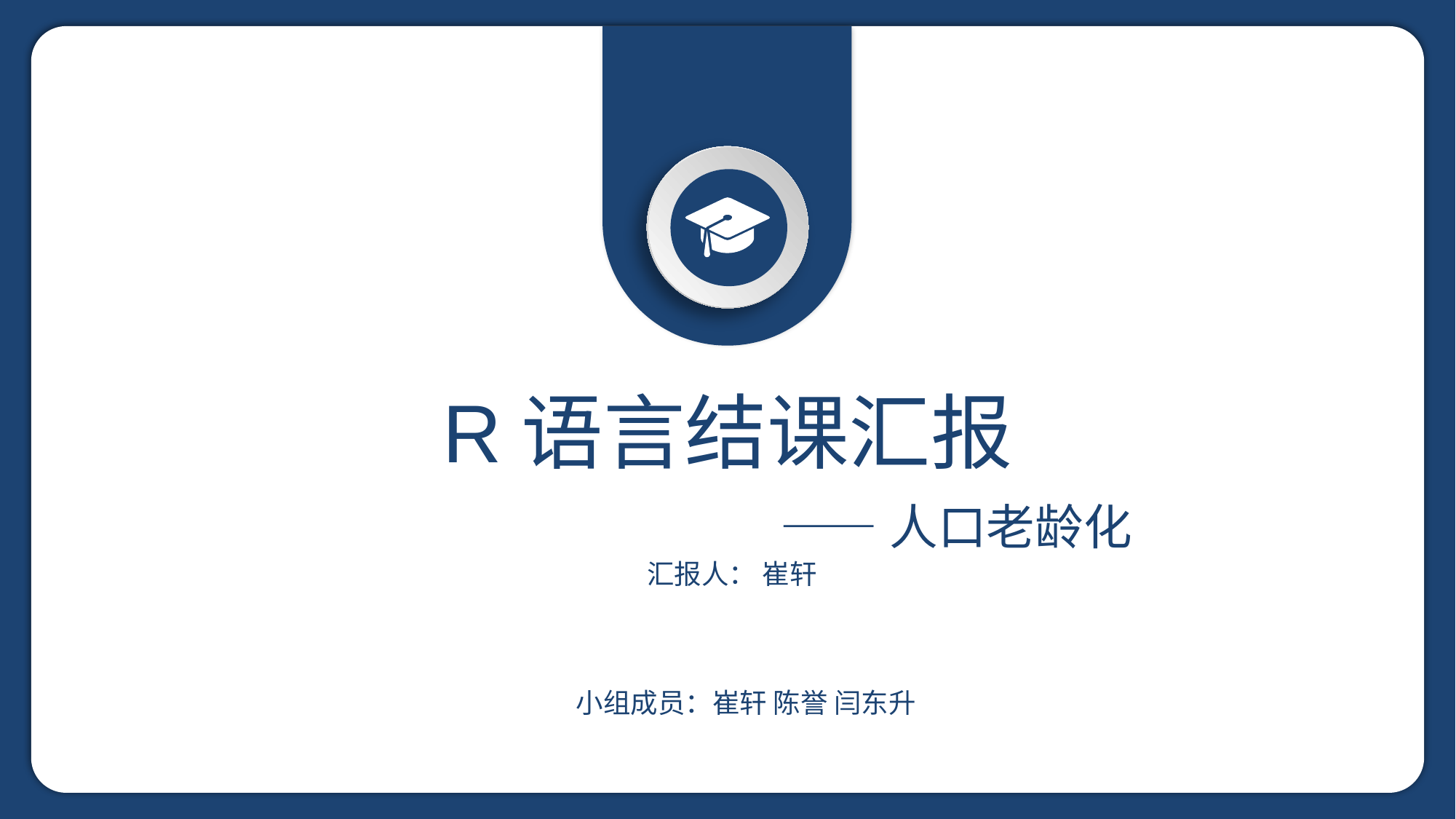

R语言结课汇报
汇报人： 崔轩
——人口老龄化
小组成员：崔轩 陈誉 闫东升